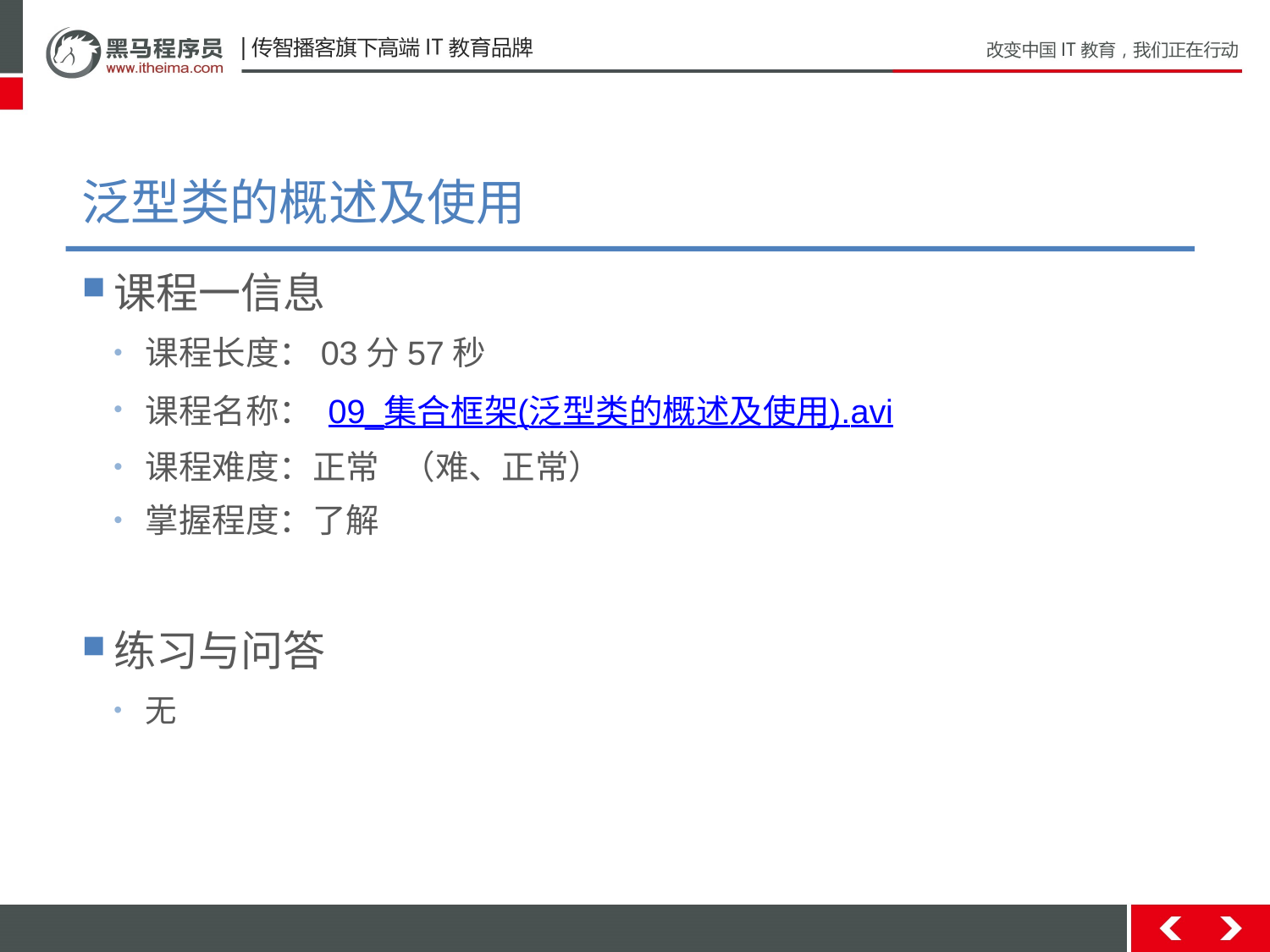

# 泛型类的概述及使用
课程一信息
课程长度：03分57秒
课程名称： 09_集合框架(泛型类的概述及使用).avi
课程难度：正常   （难、正常）
掌握程度：了解

练习与问答
无